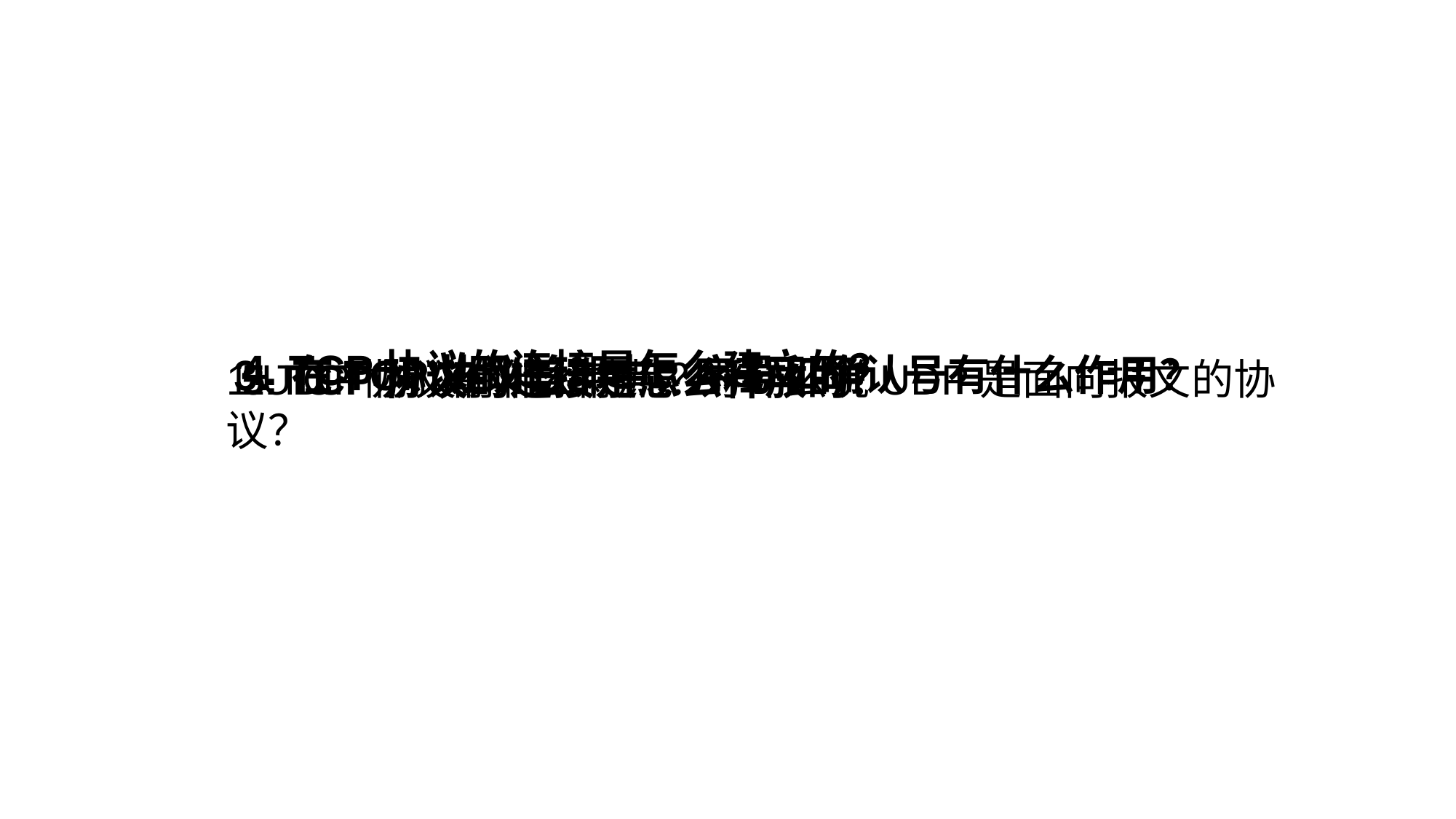

4. TCP协议的连接是怎么建立的？
3. 在TCP协议首部中，序号和确认号有什么作用？
1.UDP协议有什么特点？为什么说UDP是面向报文的协议？
2.TCP协议有什么特点？
5. TCP协议的连接是怎么释放的？